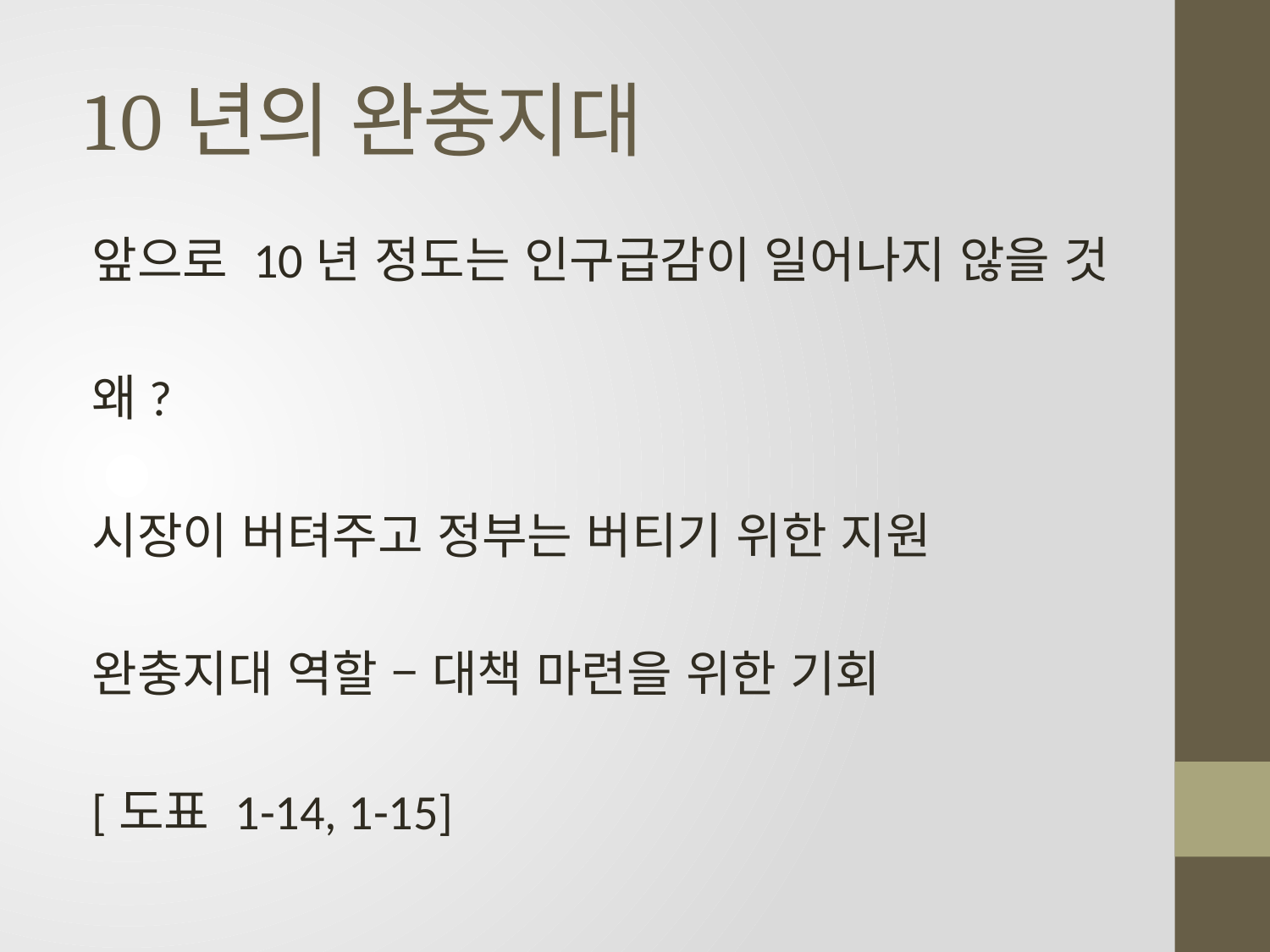

# 10년의 완충지대
앞으로 10년 정도는 인구급감이 일어나지 않을 것

왜?

시장이 버텨주고 정부는 버티기 위한 지원

완충지대 역할 – 대책 마련을 위한 기회

[도표 1-14, 1-15]